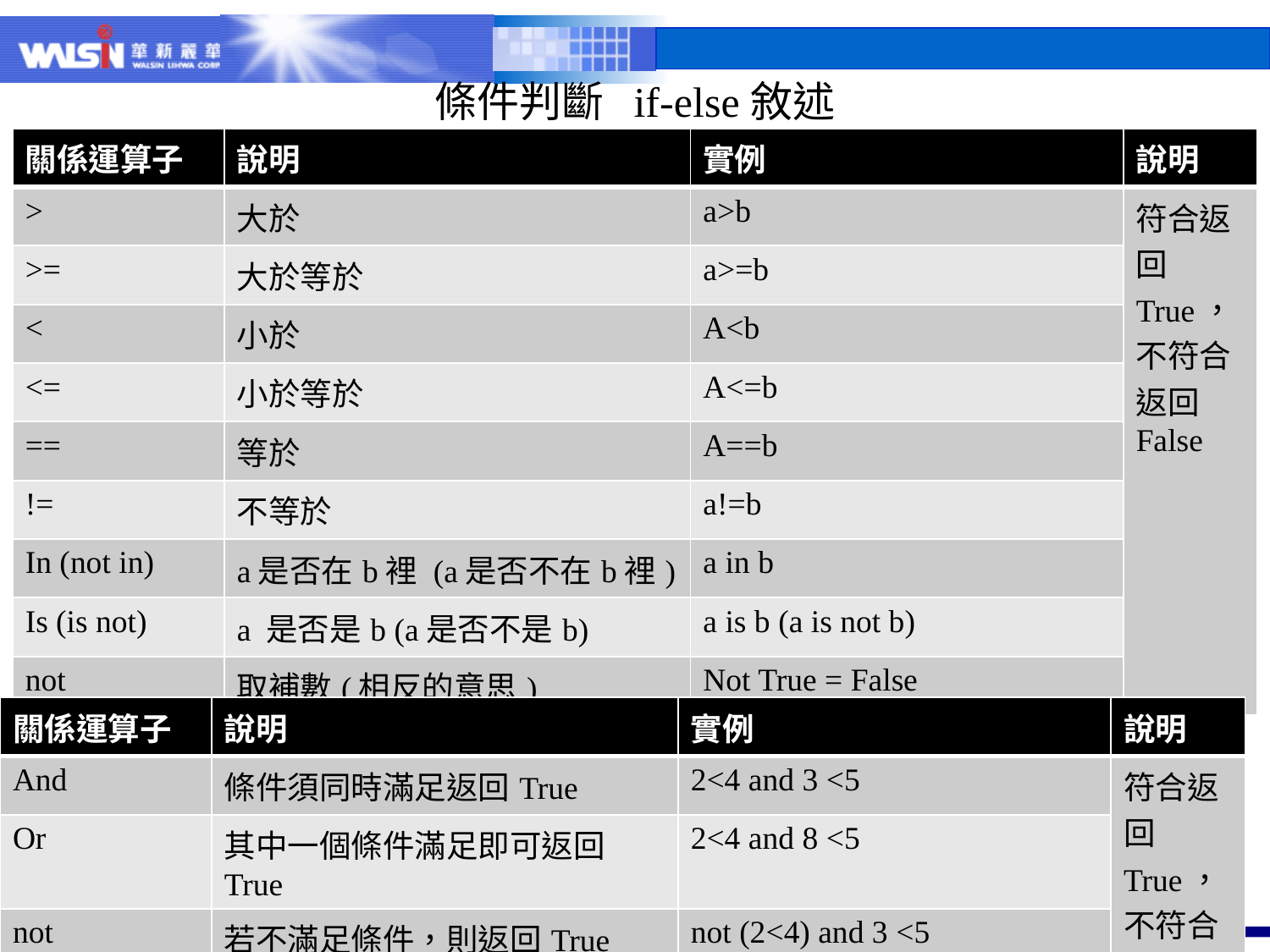

# 條件判斷  if-else敘述
| 關係運算子 | 說明 | 實例 | 說明 |
| --- | --- | --- | --- |
| > | 大於 | a>b | 符合返回True，不符合返回False |
| >= | 大於等於 | a>=b |  |
| < | 小於 | A<b |  |
| <= | 小於等於 | A<=b |  |
| == | 等於 | A==b |  |
| != | 不等於 | a!=b |  |
| In (not in) | a是否在b裡 (a是否不在b裡) | a in b |  |
| Is (is not) | a 是否是b (a是否不是b) | a is b (a is not b) |  |
| not | 取補數(相反的意思) | Not True = False |  |
| 關係運算子 | 說明 | 實例 | 說明 |
| --- | --- | --- | --- |
| And | 條件須同時滿足返回True | 2<4 and 3 <5 | 符合返回True，不符合返回False |
| Or | 其中一個條件滿足即可返回True | 2<4 and 8 <5 |  |
| not | 若不滿足條件，則返回True | not (2<4) and 3 <5 |  |